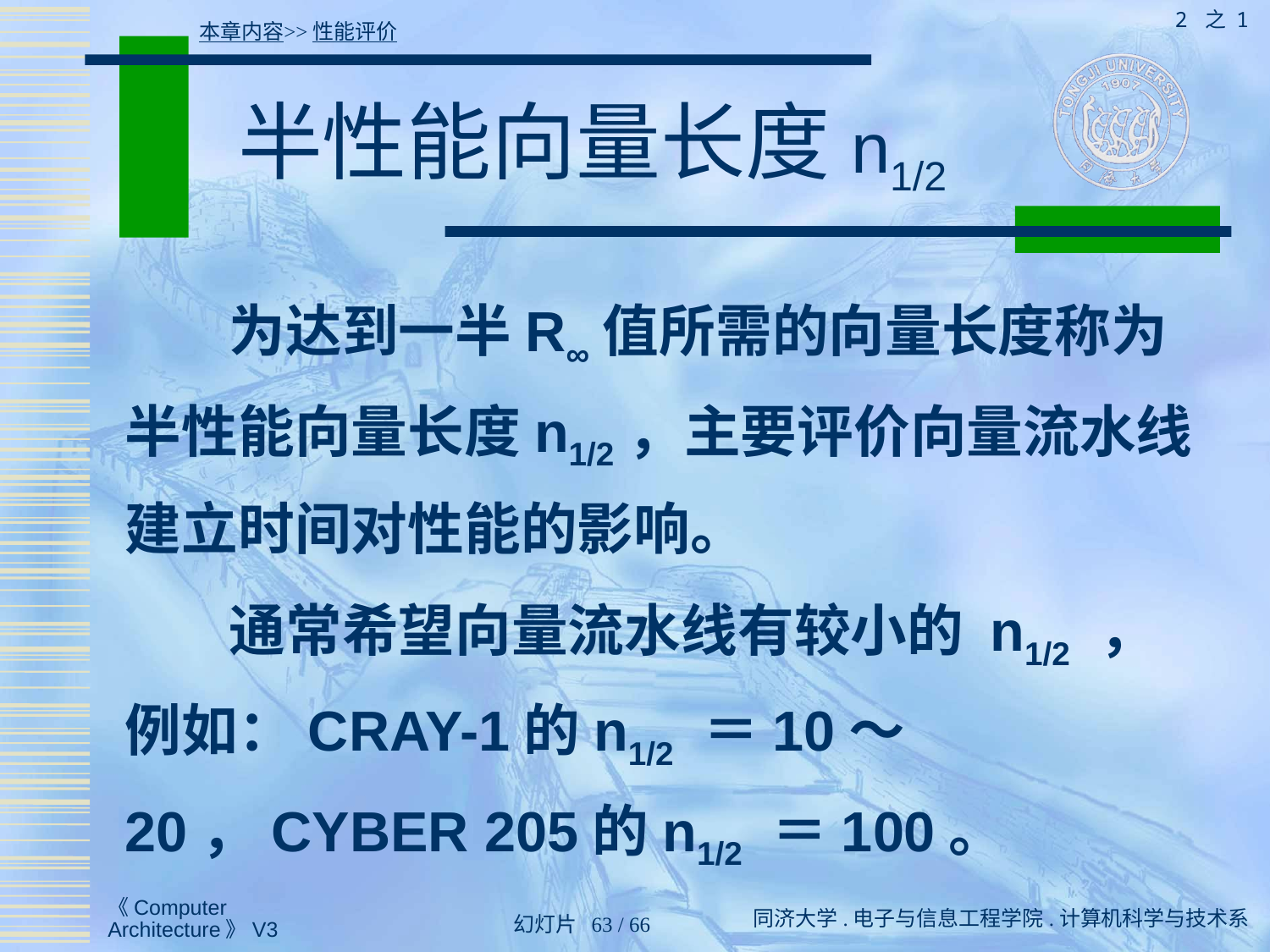

2 之 1
本章内容>>性能评价
# 半性能向量长度n1/2
       为达到一半R∞值所需的向量长度称为半性能向量长度n1/2，主要评价向量流水线建立时间对性能的影响。
       通常希望向量流水线有较小的 n1/2 ， 例如：CRAY-1的n1/2 ＝10～20，CYBER 205的n1/2 ＝100。